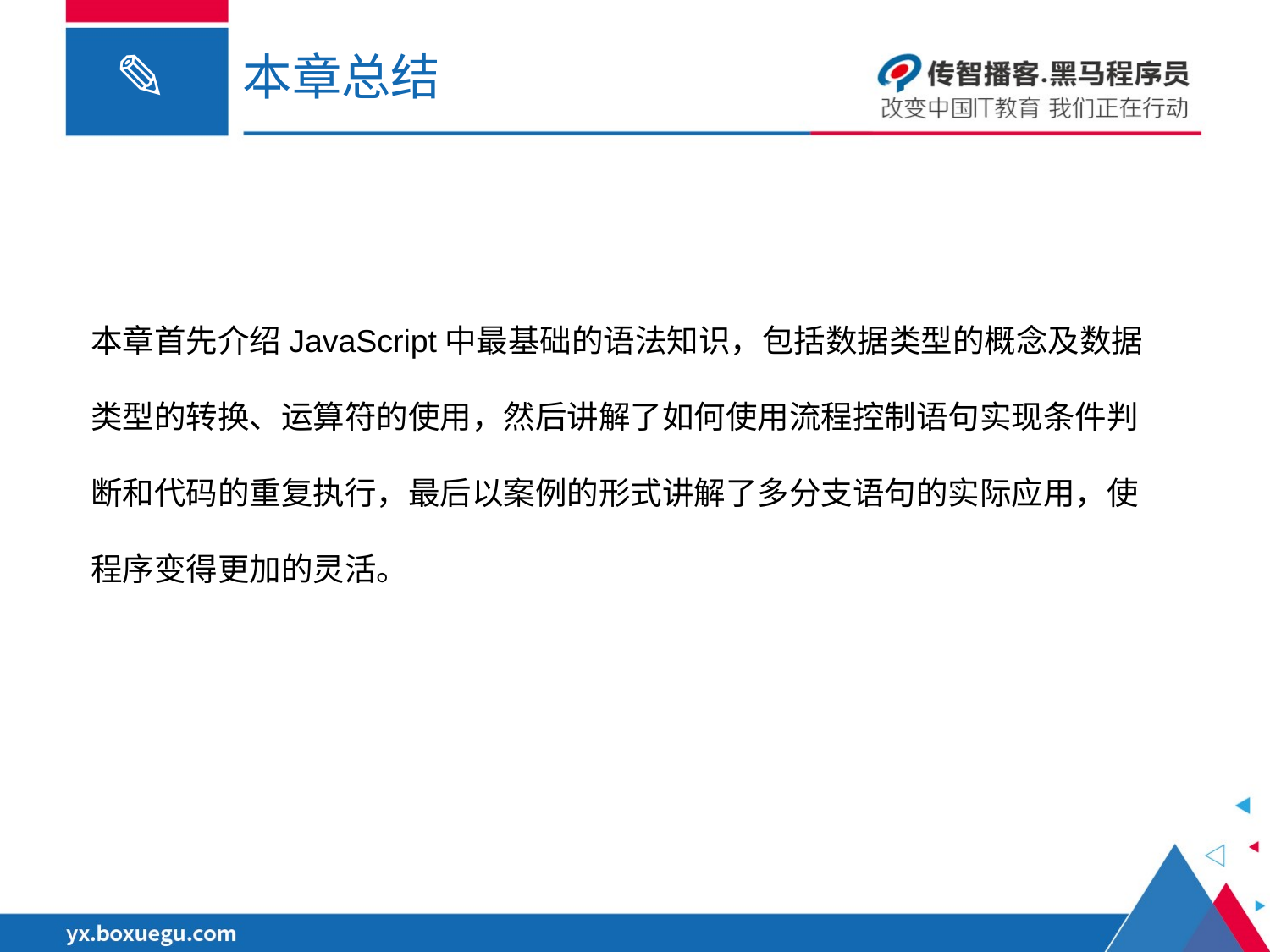

# 本章总结
本章首先介绍JavaScript中最基础的语法知识，包括数据类型的概念及数据类型的转换、运算符的使用，然后讲解了如何使用流程控制语句实现条件判断和代码的重复执行，最后以案例的形式讲解了多分支语句的实际应用，使程序变得更加的灵活。